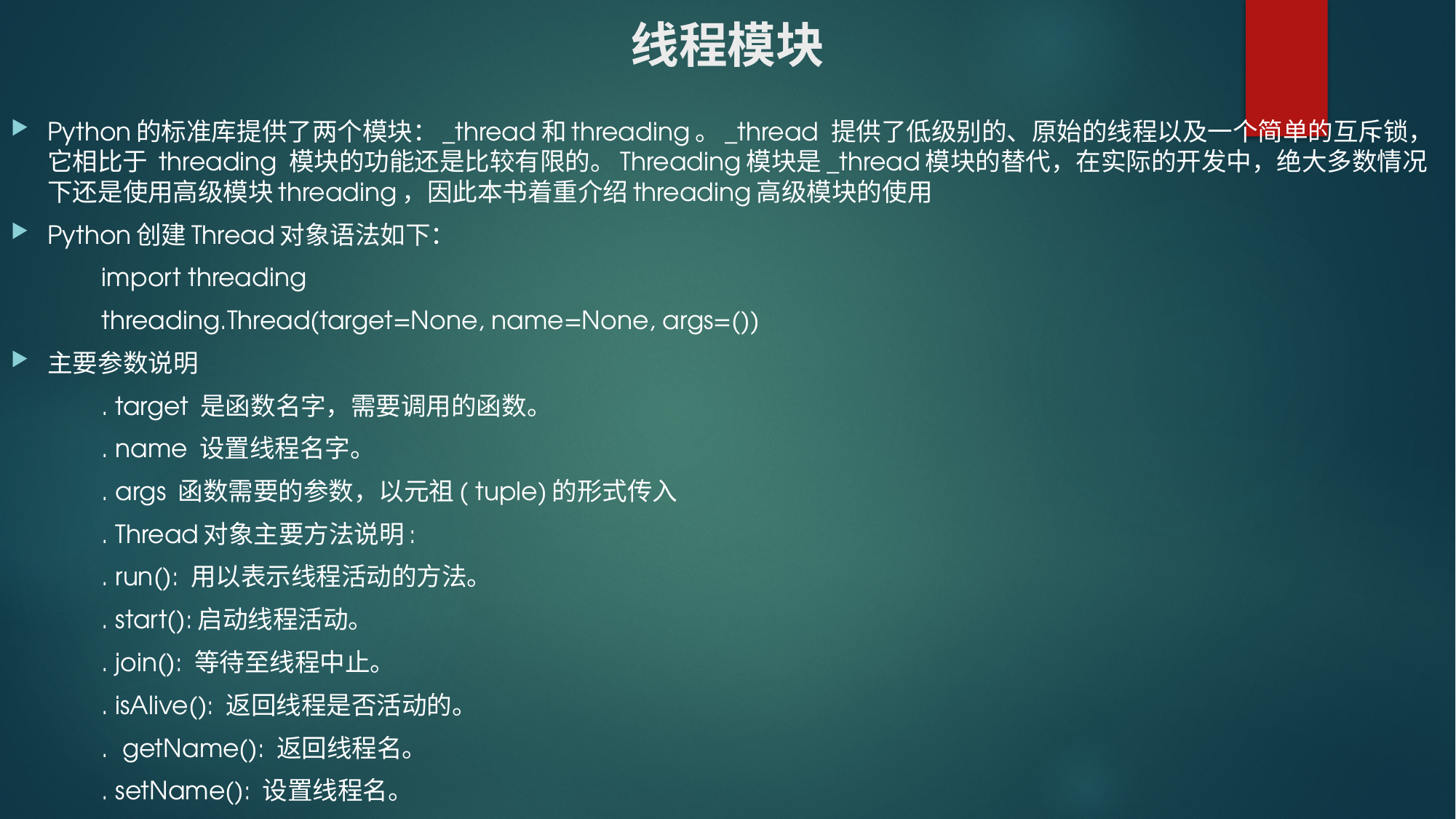

# 线程模块

Python的标准库提供了两个模块：_thread和threading。_thread 提供了低级别的、原始的线程以及一个简单的互斥锁，它相比于 threading 模块的功能还是比较有限的。Threading模块是_thread模块的替代，在实际的开发中，绝大多数情况下还是使用高级模块threading，因此本书着重介绍threading高级模块的使用
Python创建Thread对象语法如下：
	import threading
	threading.Thread(target=None, name=None, args=())
主要参数说明
	. target 是函数名字，需要调用的函数。
	. name 设置线程名字。
	. args 函数需要的参数，以元祖( tuple)的形式传入
	. Thread对象主要方法说明:
	. run(): 用以表示线程活动的方法。
	. start():启动线程活动。
	. join(): 等待至线程中止。
	. isAlive(): 返回线程是否活动的。
	.  getName(): 返回线程名。
	. setName(): 设置线程名。